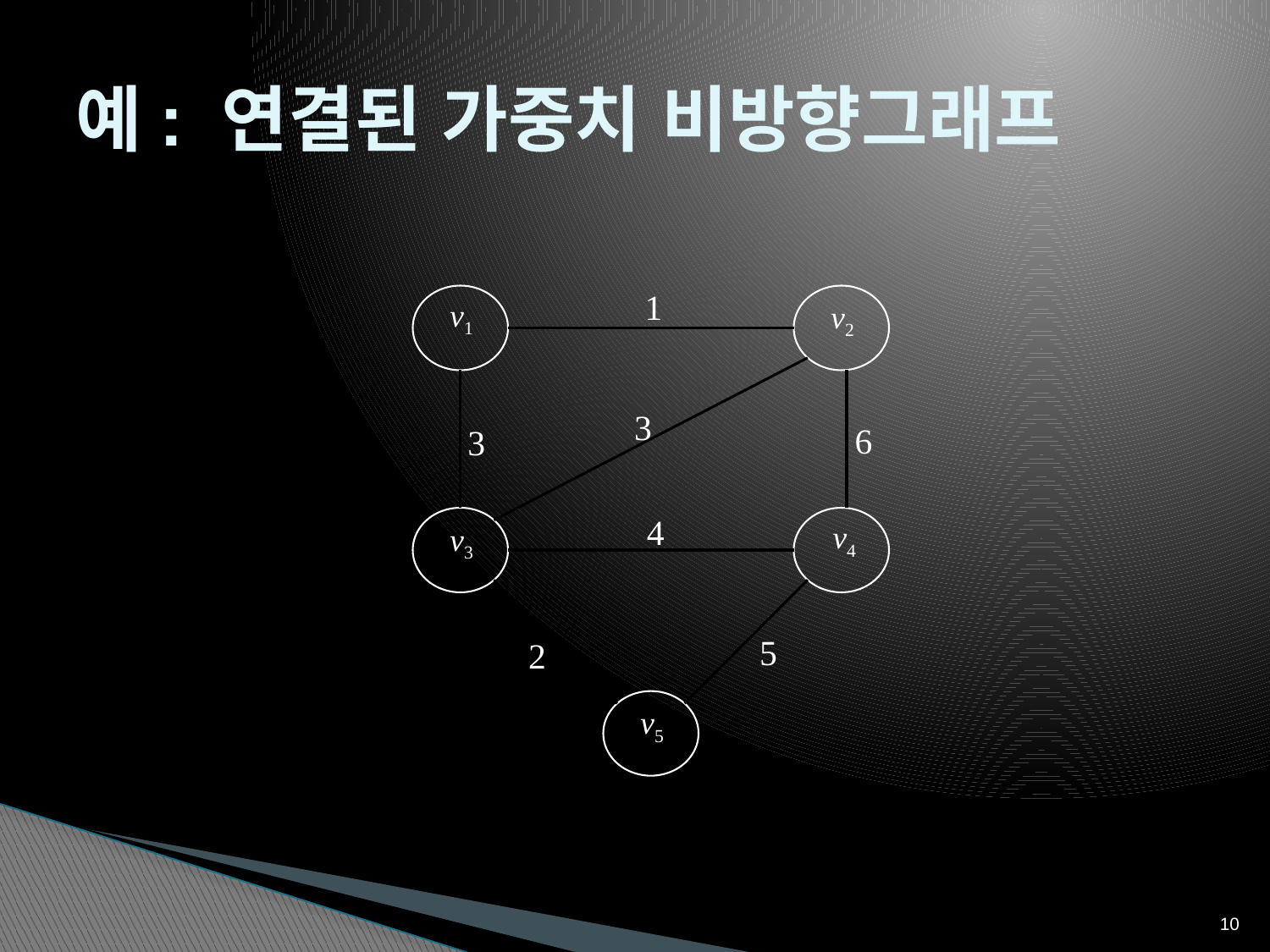

# 예: 연결된 가중치 비방향그래프
1

v1
v2
3
6
3
4

v4
v3
5
2

v5
10